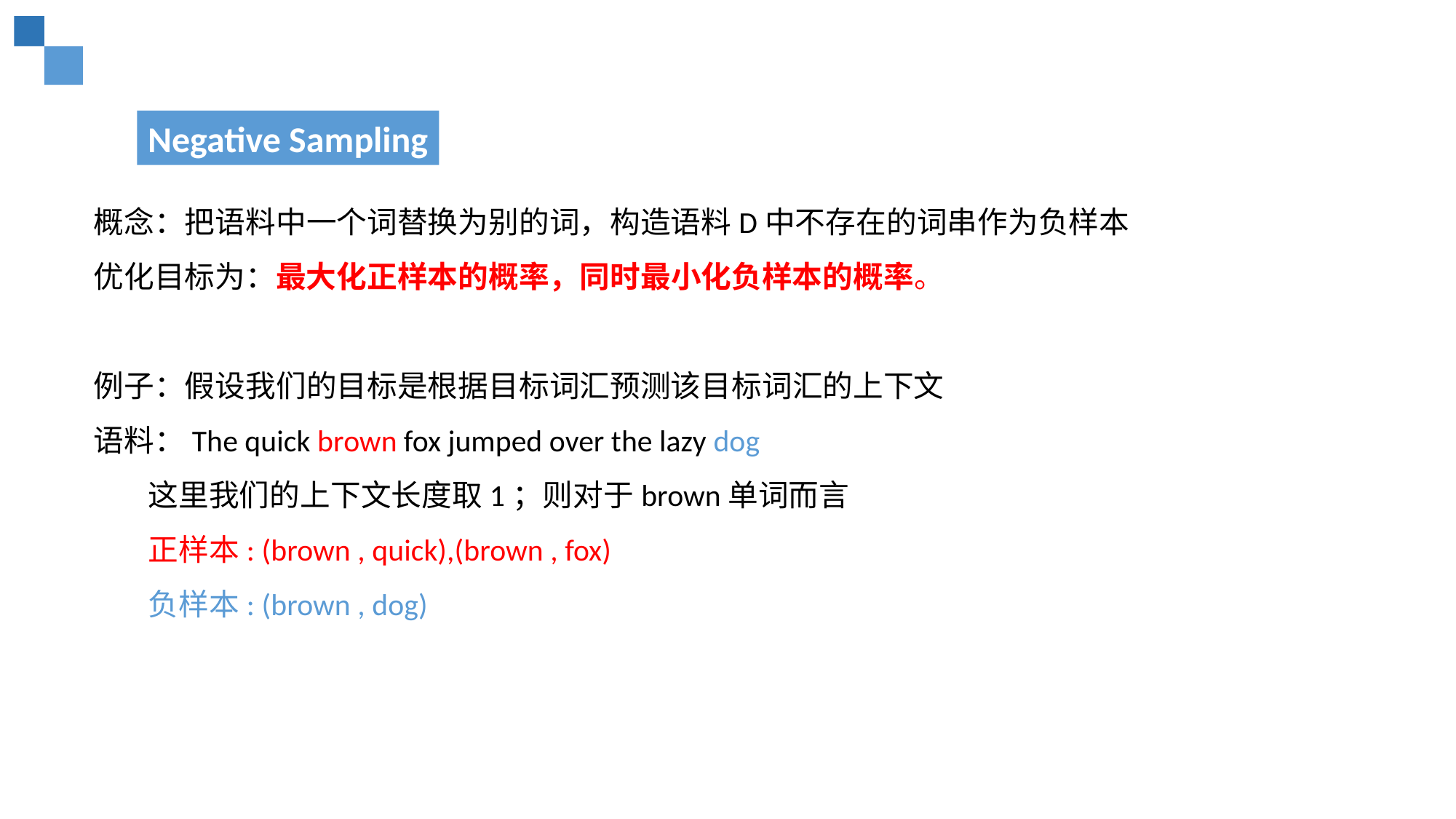

Negative Sampling
概念：把语料中一个词替换为别的词，构造语料D中不存在的词串作为负样本
优化目标为：最大化正样本的概率，同时最小化负样本的概率。

例子：假设我们的目标是根据目标词汇预测该目标词汇的上下文
语料：The quick brown fox jumped over the lazy dog
这里我们的上下文长度取1；则对于brown单词而言
正样本: (brown , quick),(brown , fox)
负样本: (brown , dog)